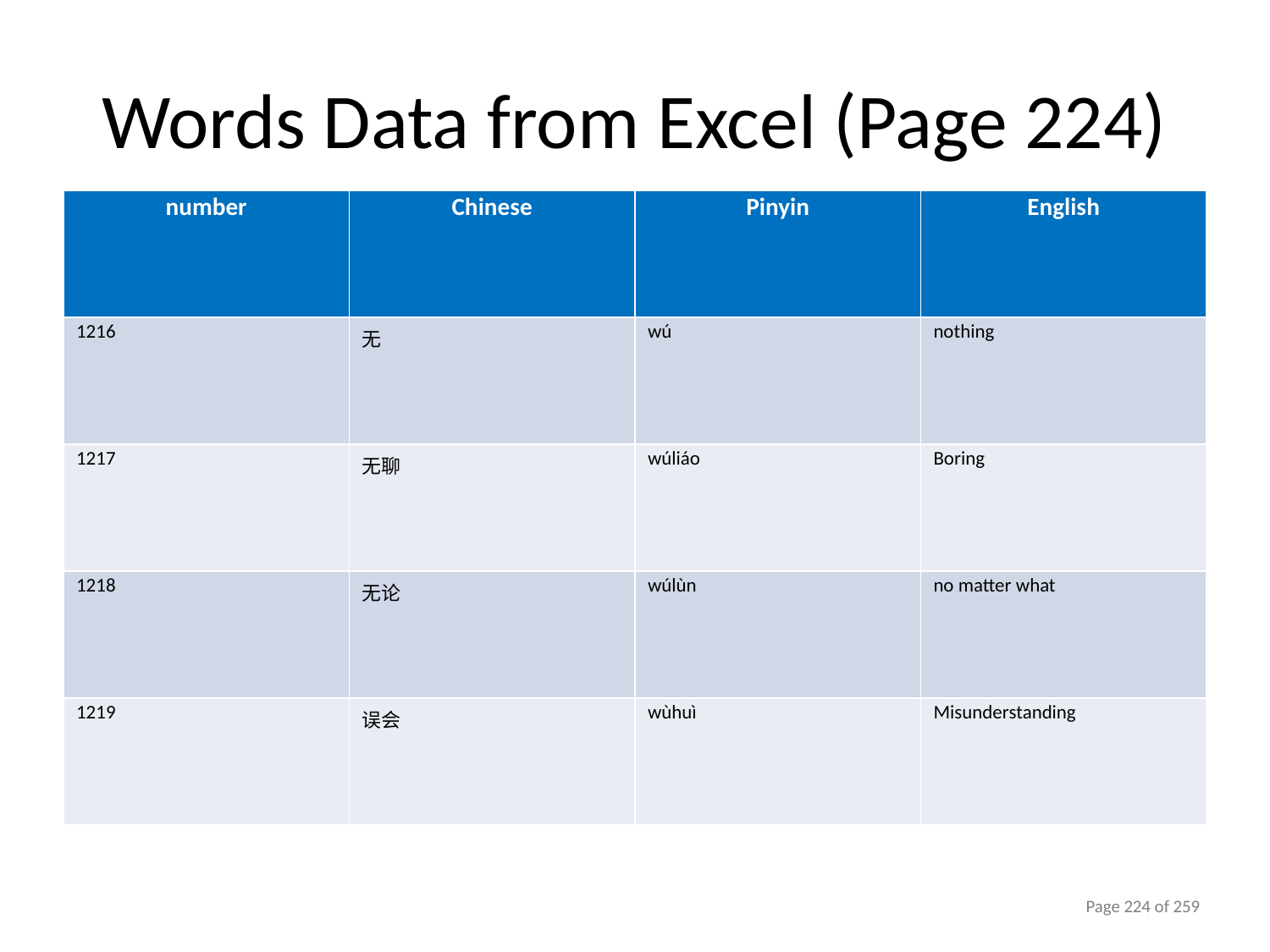

# Words Data from Excel (Page 224)
| number | Chinese | Pinyin | English |
| --- | --- | --- | --- |
| 1216 | 无 | wú | nothing |
| 1217 | 无聊 | wúliáo | Boring |
| 1218 | 无论 | wúlùn | no matter what |
| 1219 | 误会 | wùhuì | Misunderstanding |

Page 224 of 259